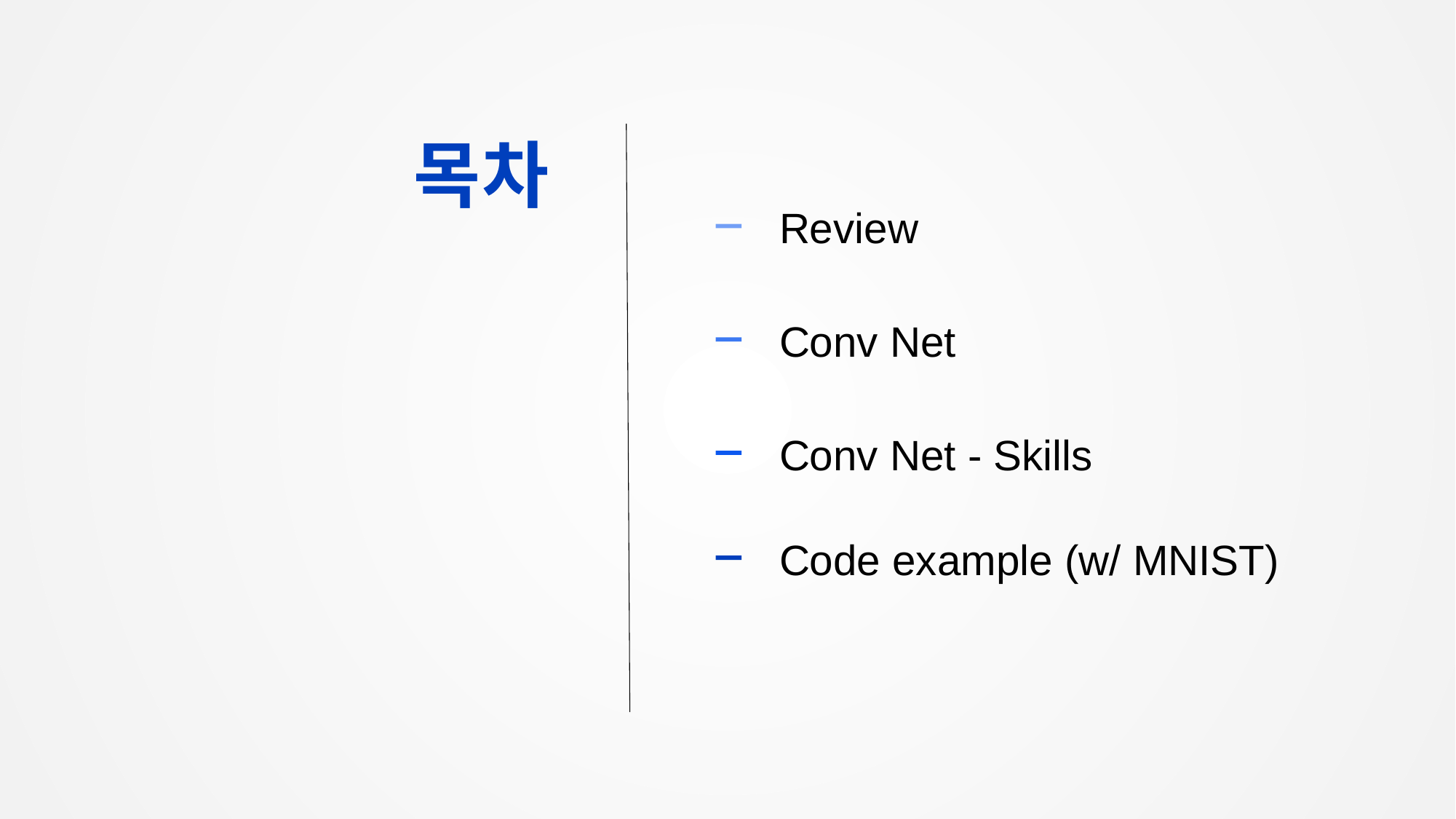

목차
Review

Conv Net

Conv Net - Skills

Code example (w/ MNIST)